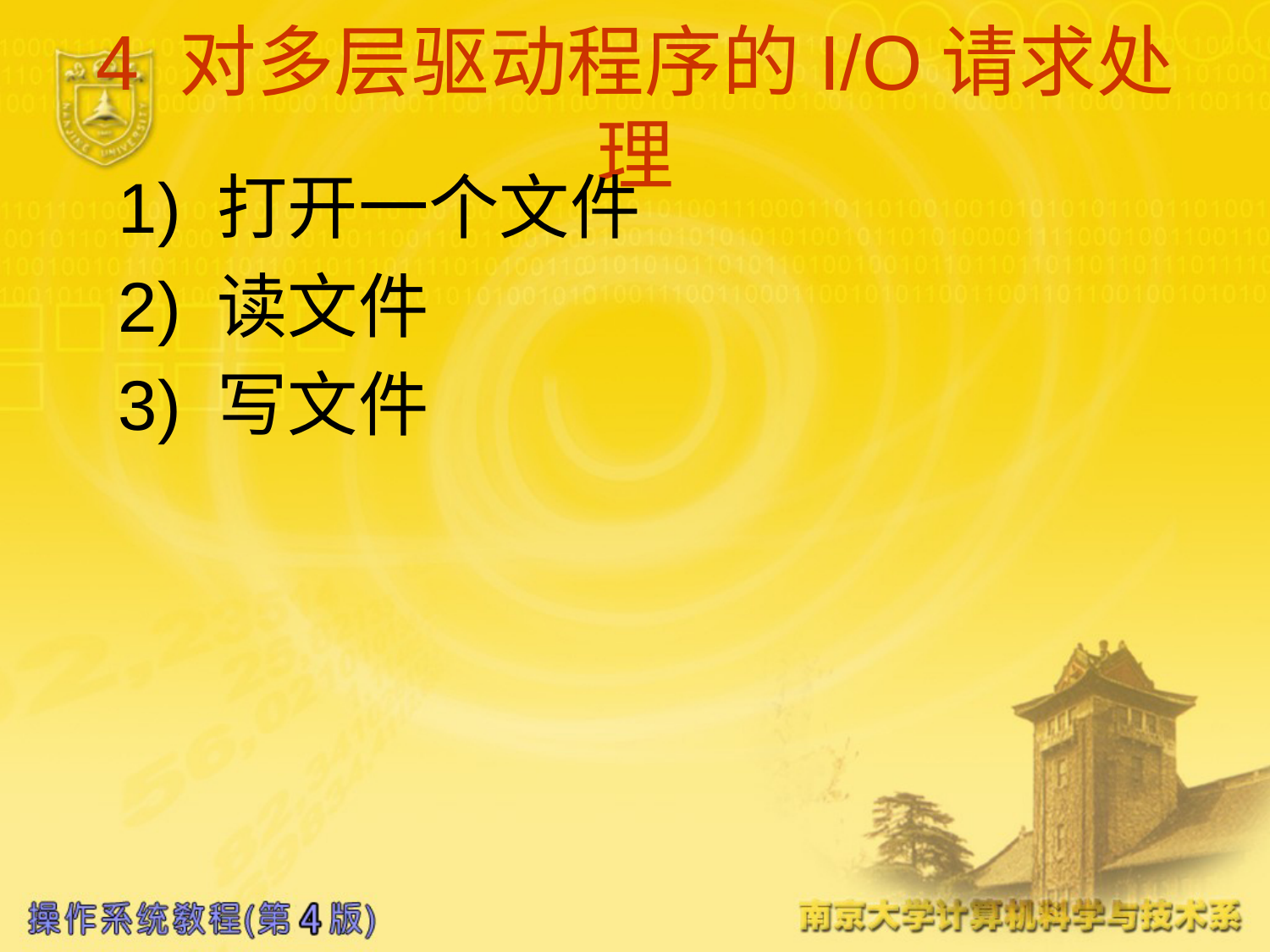

# 4 对多层驱动程序的I/O请求处理
1) 打开一个文件
2) 读文件
3) 写文件